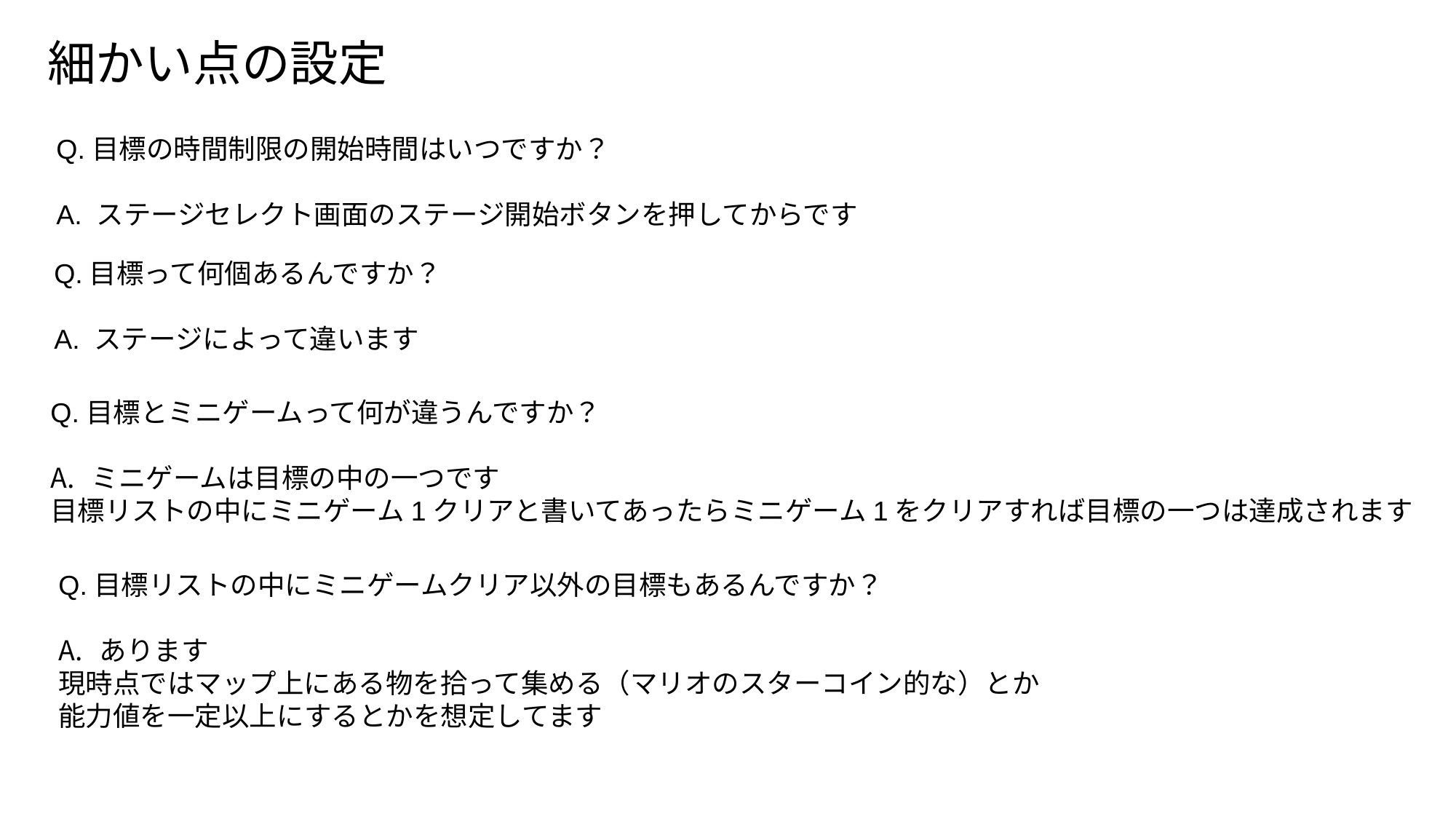

細かい点の設定
Q.目標の時間制限の開始時間はいつですか？

A. ステージセレクト画面のステージ開始ボタンを押してからです
Q.目標って何個あるんですか？

A. ステージによって違います
Q.目標とミニゲームって何が違うんですか？

ミニゲームは目標の中の一つです
目標リストの中にミニゲーム1クリアと書いてあったらミニゲーム1をクリアすれば目標の一つは達成されます
Q.目標リストの中にミニゲームクリア以外の目標もあるんですか？

あります
現時点ではマップ上にある物を拾って集める（マリオのスターコイン的な）とか
能力値を一定以上にするとかを想定してます